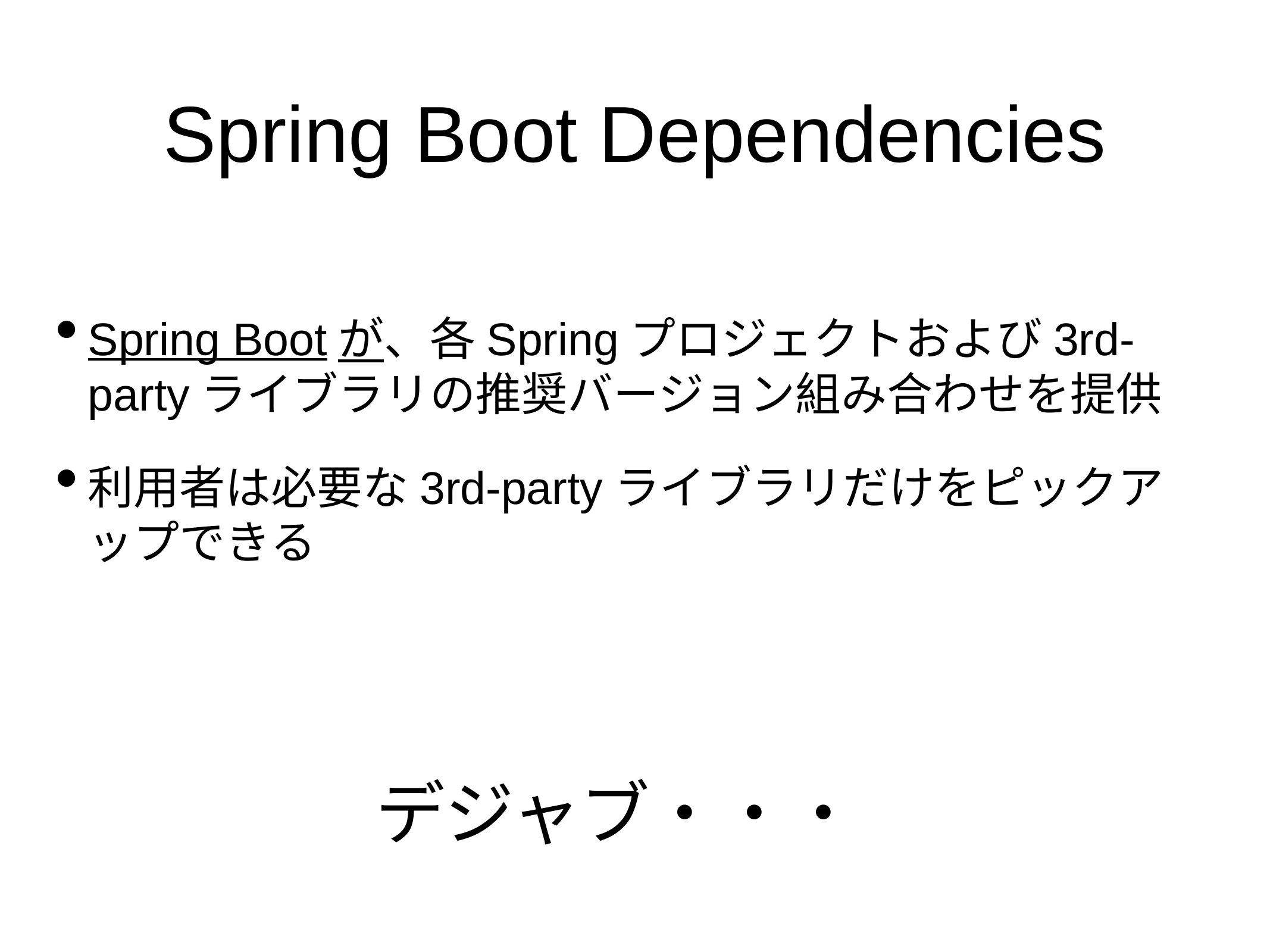

# Spring Boot Dependencies
Spring Bootが、各Springプロジェクトおよび3rd-partyライブラリの推奨バージョン組み合わせを提供
利用者は必要な3rd-partyライブラリだけをピックアップできる
デジャブ・・・